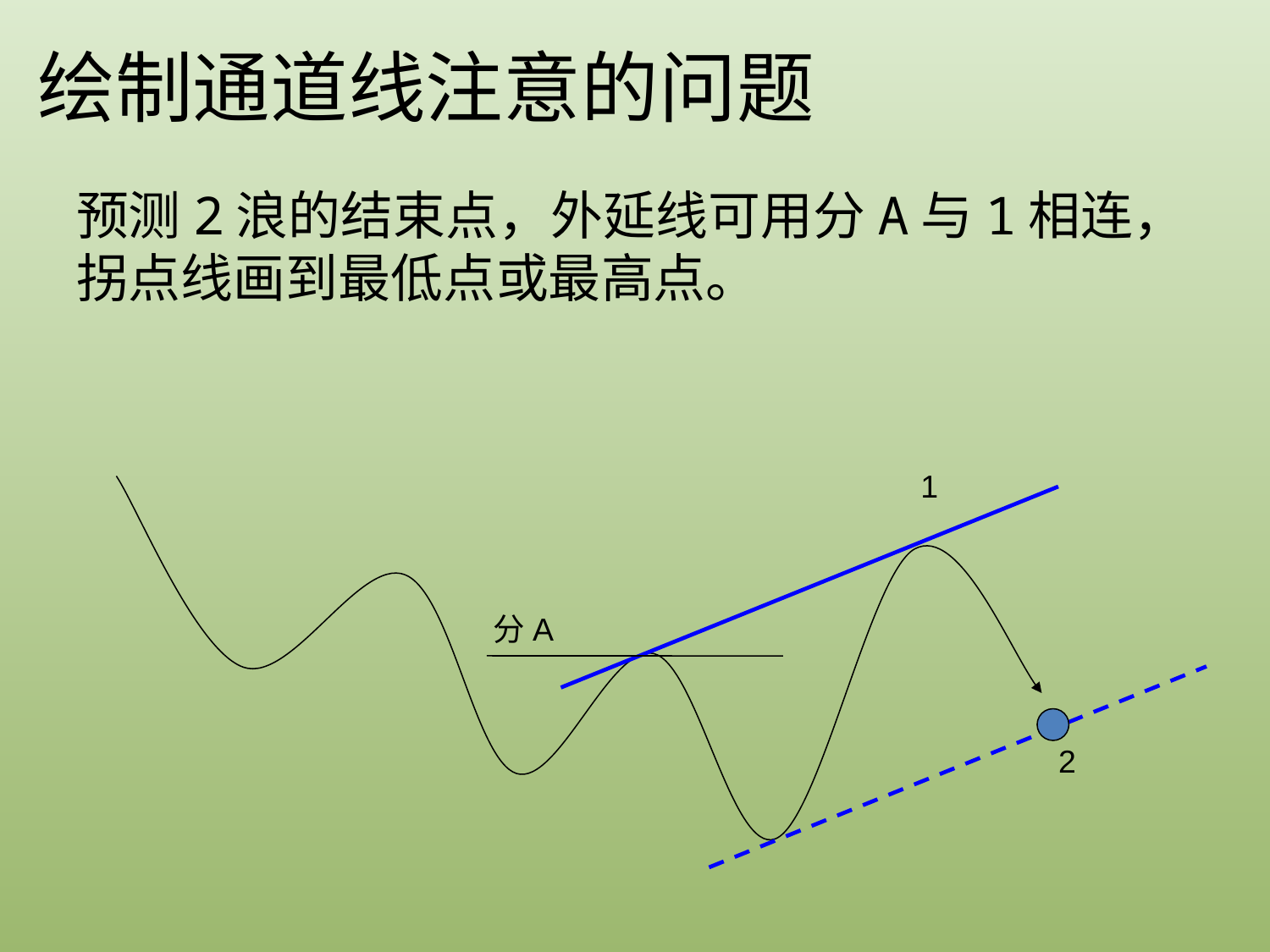

绘制通道线注意的问题
预测2浪的结束点，外延线可用分A与1相连，拐点线画到最低点或最高点。
1

分A

2